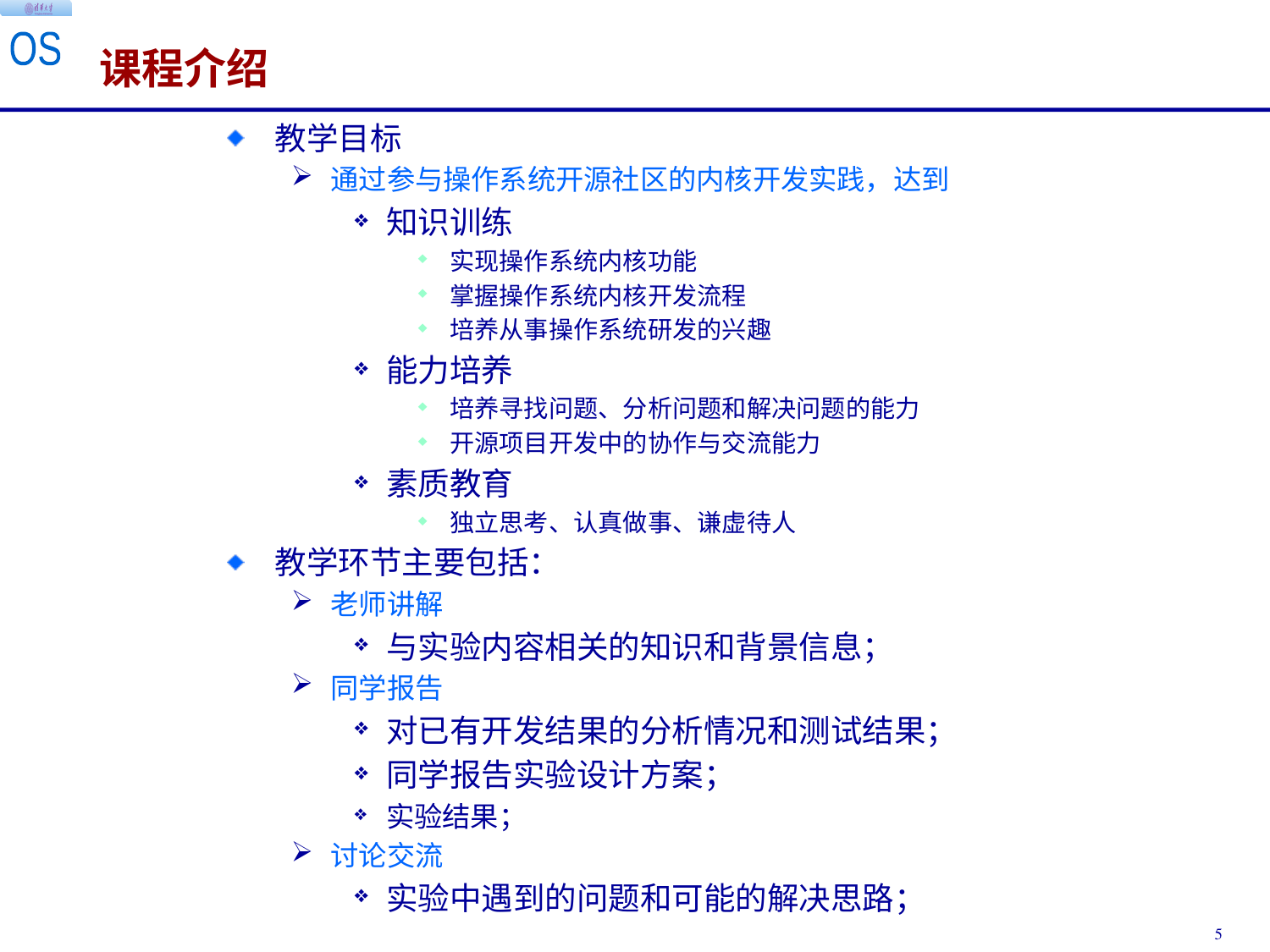

# 课程介绍
教学目标
通过参与操作系统开源社区的内核开发实践，达到
知识训练
实现操作系统内核功能
掌握操作系统内核开发流程
培养从事操作系统研发的兴趣
能力培养
培养寻找问题、分析问题和解决问题的能力
开源项目开发中的协作与交流能力
素质教育
独立思考、认真做事、谦虚待人
教学环节主要包括：
老师讲解
与实验内容相关的知识和背景信息；
同学报告
对已有开发结果的分析情况和测试结果；
同学报告实验设计方案；
实验结果；
讨论交流
实验中遇到的问题和可能的解决思路；